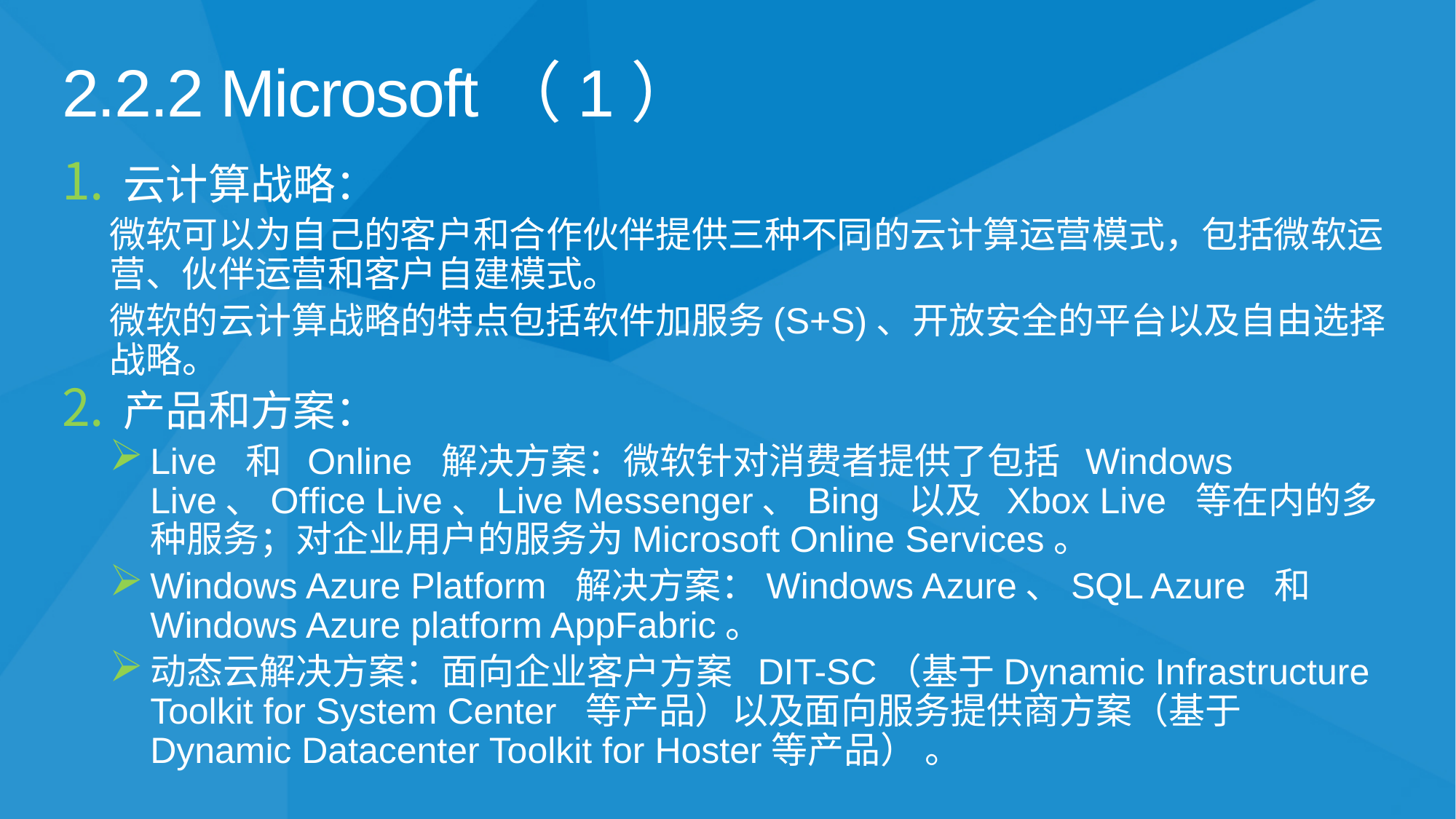

# 2.2.2 Microsoft（1）
云计算战略：
微软可以为自己的客户和合作伙伴提供三种不同的云计算运营模式，包括微软运营、伙伴运营和客户自建模式。
微软的云计算战略的特点包括软件加服务(S+S)、开放安全的平台以及自由选择战略。
产品和方案：
Live  和  Online  解决方案：微软针对消费者提供了包括  Windows Live、Ofﬁce Live、Live Messenger、Bing  以及  Xbox Live  等在内的多种服务；对企业用户的服务为Microsoft Online Services。
Windows Azure Platform  解决方案：Windows Azure、SQL Azure  和 Windows Azure platform AppFabric。
动态云解决方案：面向企业客户方案  DIT-SC（基于Dynamic Infrastructure Toolkit for System Center  等产品）以及面向服务提供商方案（基于  Dynamic Datacenter Toolkit for Hoster等产品） 。